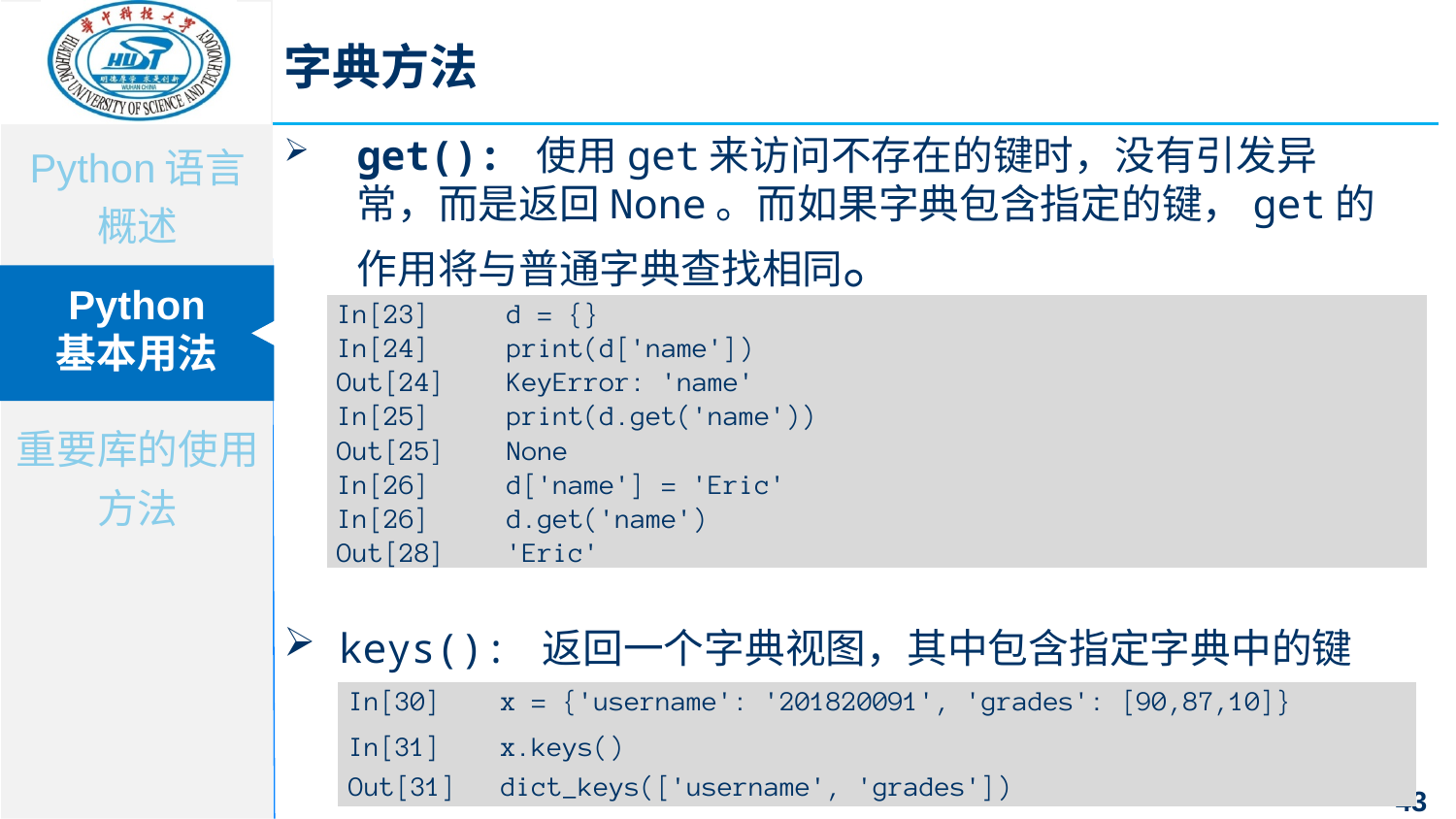

字典方法
get(): 使用get来访问不存在的键时，没有引发异常，而是返回None。而如果字典包含指定的键，get的作用将与普通字典查找相同。
| In[23] | d = {} |
| --- | --- |
| In[24] | print(d['name']) |
| Out[24] | KeyError: 'name' |
| In[25] | print(d.get('name')) |
| Out[25] | None |
| In[26] | d['name'] = 'Eric' |
| In[26] | d.get('name') |
| Out[28] | 'Eric' |
keys(): 返回一个字典视图，其中包含指定字典中的键
| In[30] | x = {'username': '201820091', 'grades': [90,87,10]} |
| --- | --- |
| In[31] | x.keys() |
| Out[31] | dict\_keys(['username', 'grades']) |